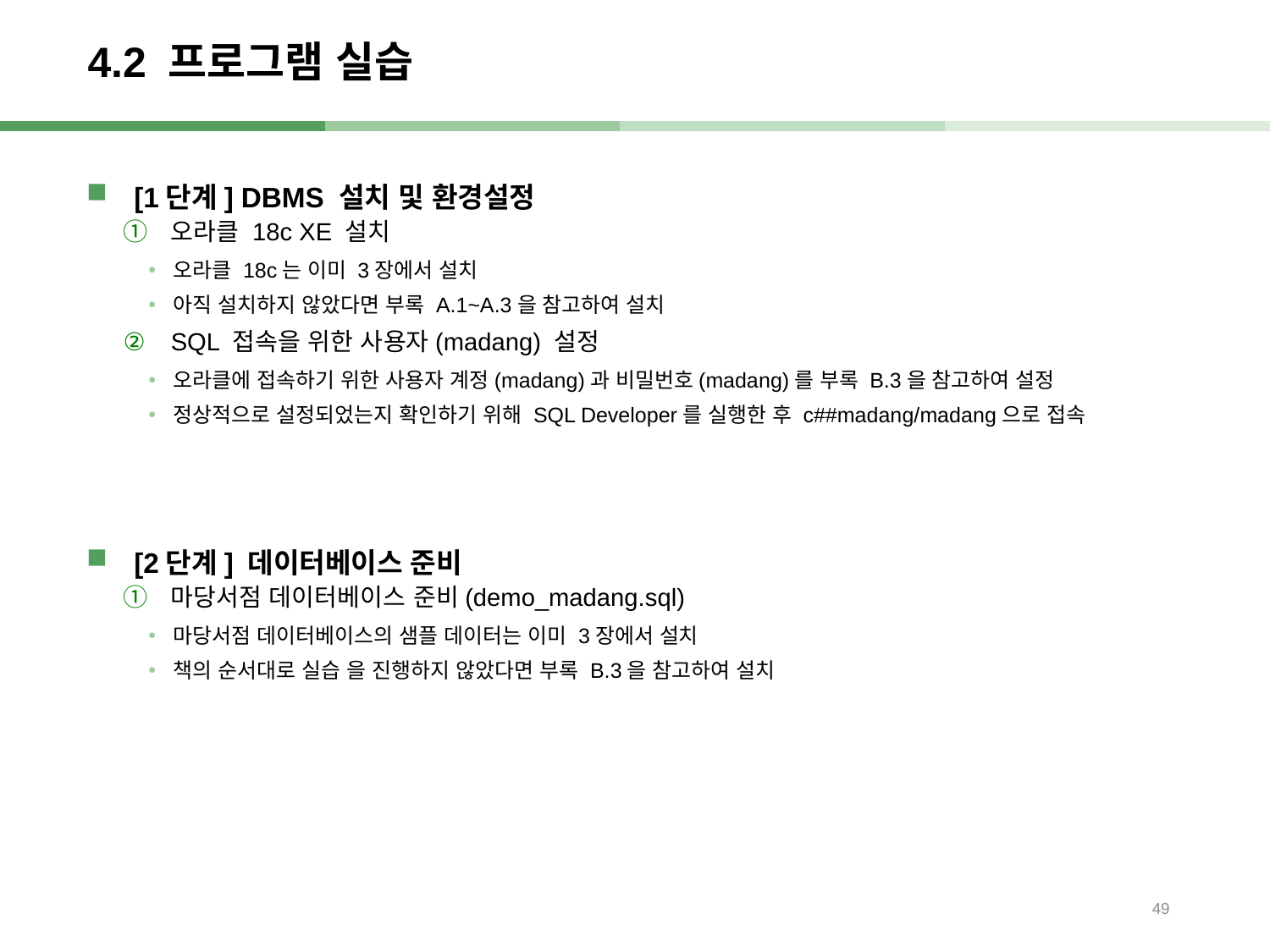

# 4.2 프로그램 실습
[1단계] DBMS 설치 및 환경설정
오라클 18c XE 설치
오라클 18c는 이미 3장에서 설치
아직 설치하지 않았다면 부록 A.1~A.3을 참고하여 설치
SQL 접속을 위한 사용자(madang) 설정
오라클에 접속하기 위한 사용자 계정(madang)과 비밀번호(madang)를 부록 B.3을 참고하여 설정
정상적으로 설정되었는지 확인하기 위해 SQL Developer를 실행한 후 c##madang/madang으로 접속

[2단계] 데이터베이스 준비
마당서점 데이터베이스 준비(demo_madang.sql)
마당서점 데이터베이스의 샘플 데이터는 이미 3장에서 설치
책의 순서대로 실습 을 진행하지 않았다면 부록 B.3을 참고하여 설치
49